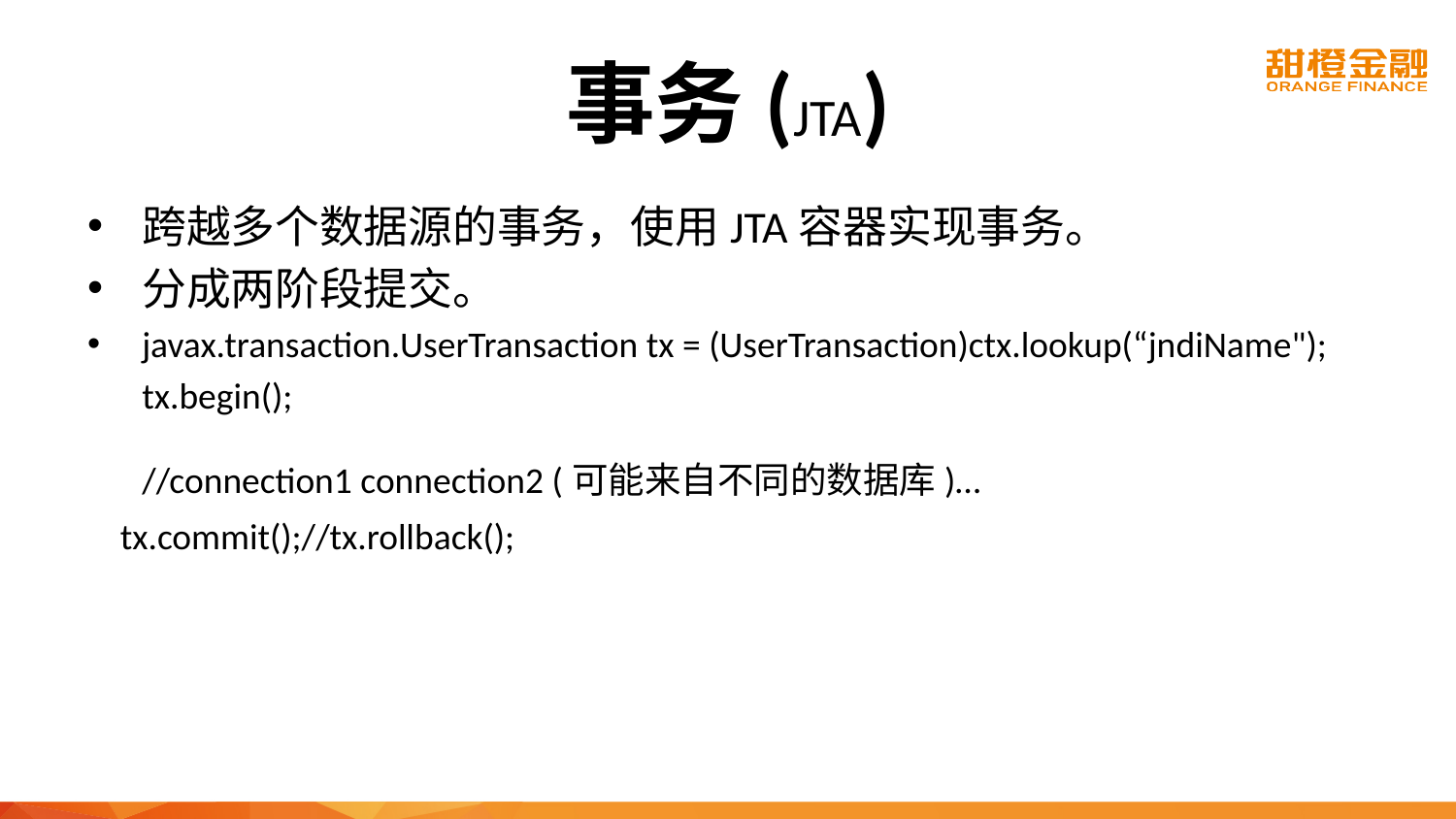

# 事务(JTA)
跨越多个数据源的事务，使用JTA容器实现事务。
分成两阶段提交。
javax.transaction.UserTransaction tx = (UserTransaction)ctx.lookup(“jndiName");
	tx.begin();
	//connection1 connection2 (可能来自不同的数据库)…
    tx.commit();//tx.rollback();